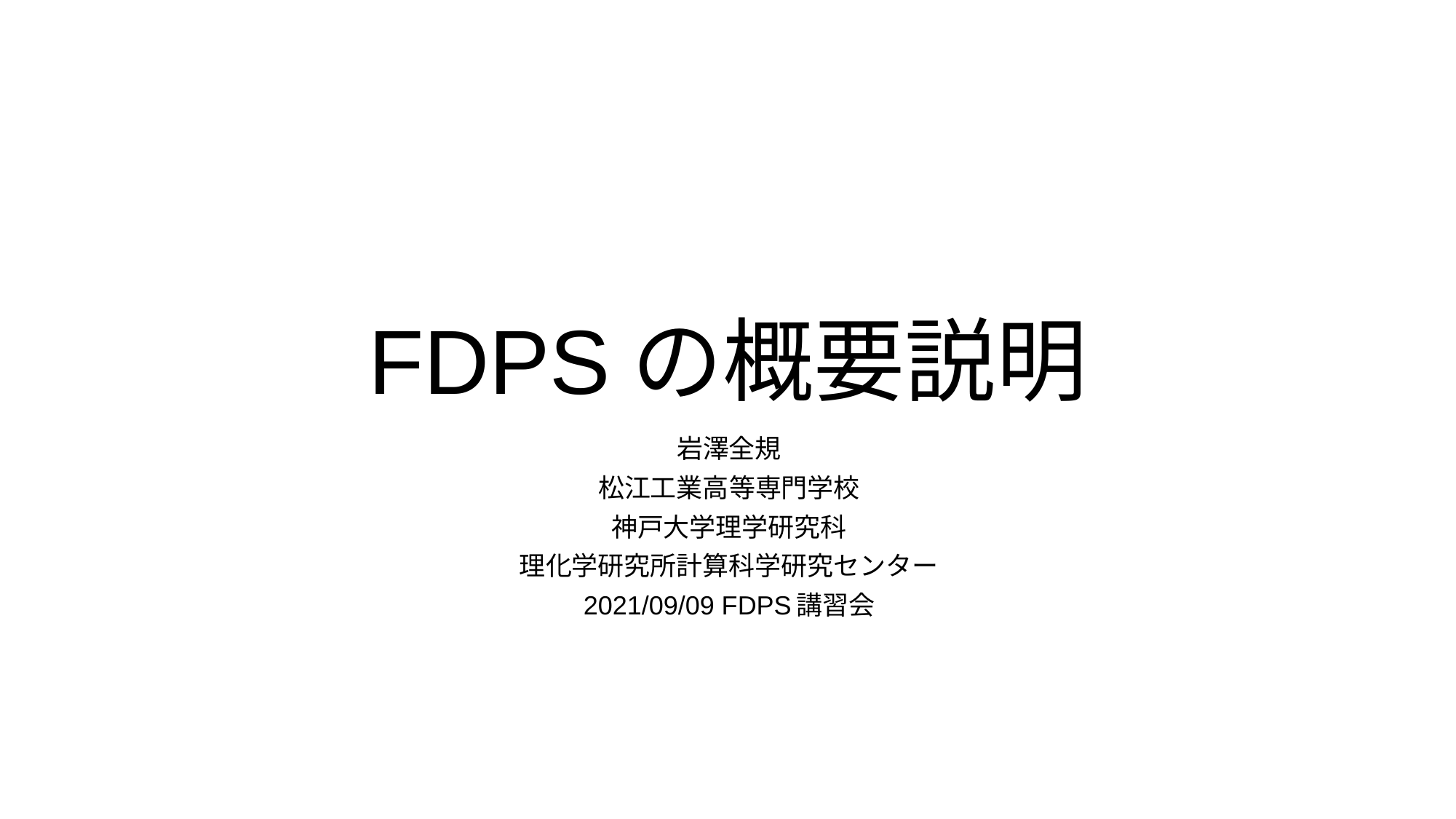

# FDPSの概要説明
岩澤全規
松江工業高等専門学校
神戸大学理学研究科
理化学研究所計算科学研究センター
2021/09/09 FDPS講習会